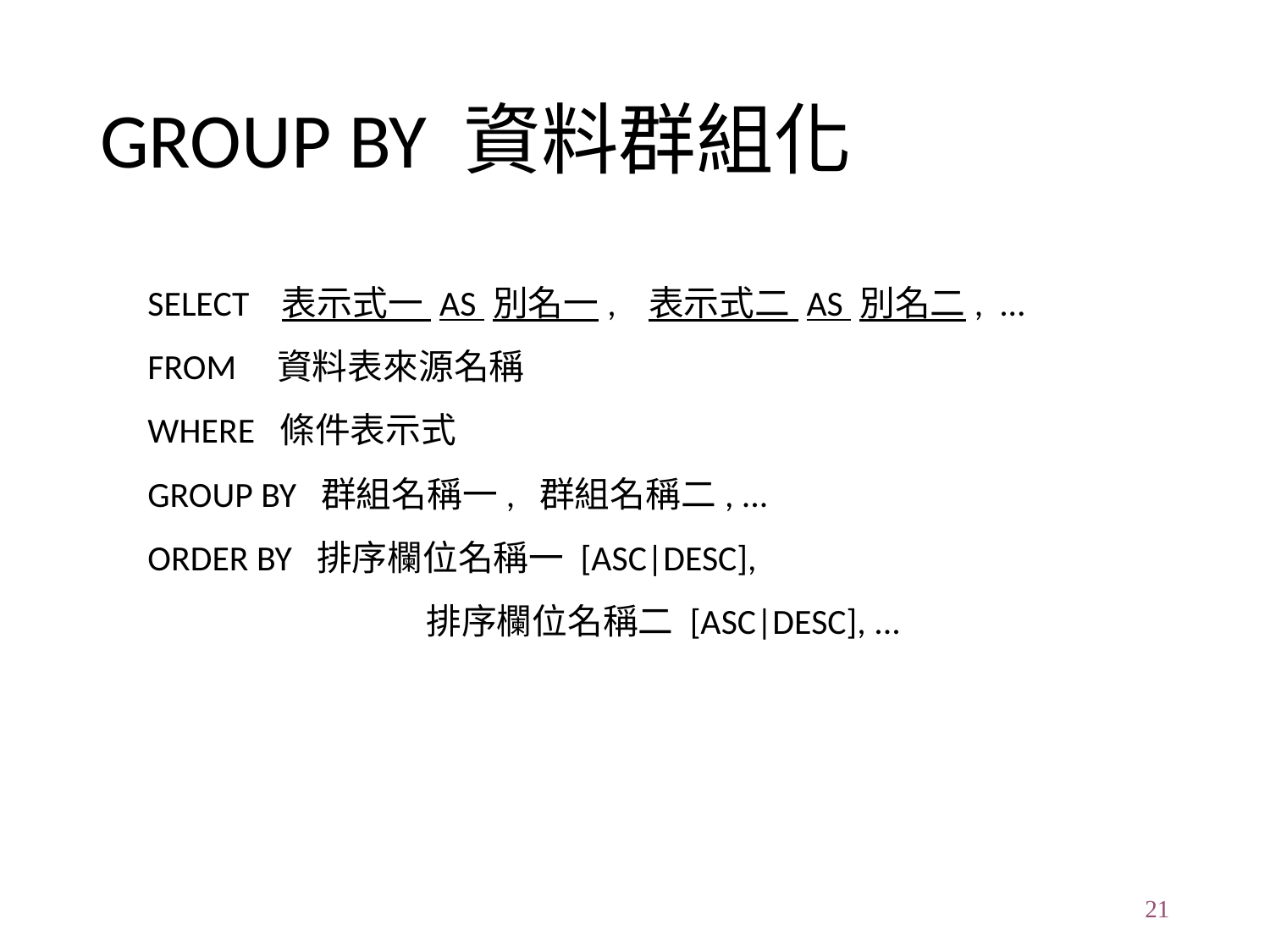

# GROUP BY 資料群組化
SELECT   表示式一 AS 別名一,   表示式二 AS 別名二,  ...
FROM    資料表來源名稱
WHERE  條件表示式
GROUP BY  群組名稱一,  群組名稱二, ...
ORDER BY  排序欄位名稱一 [ASC|DESC],
		  排序欄位名稱二 [ASC|DESC], ...
21